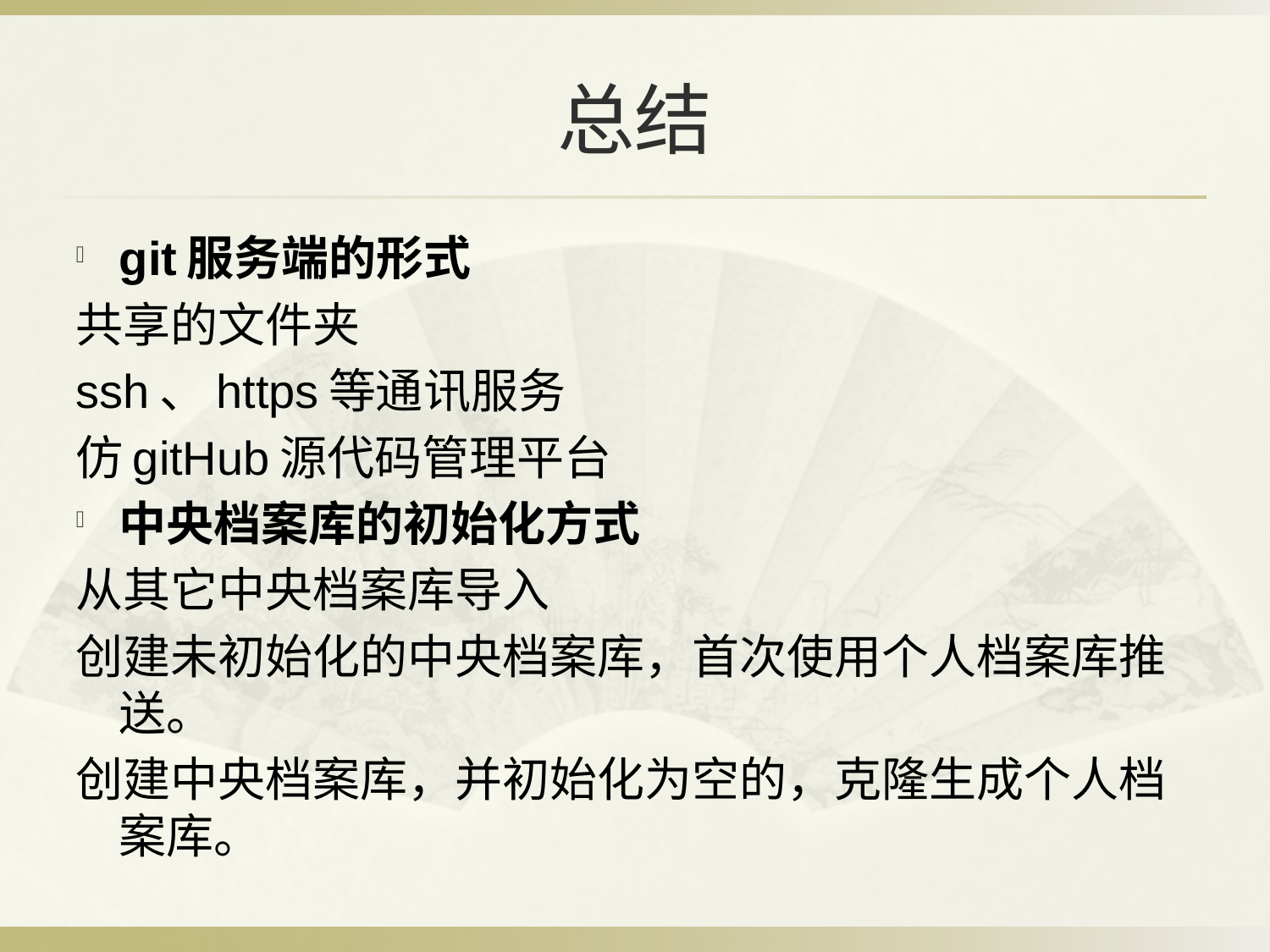

# 总结
git服务端的形式
共享的文件夹
ssh、https等通讯服务
仿gitHub源代码管理平台
中央档案库的初始化方式
从其它中央档案库导入
创建未初始化的中央档案库，首次使用个人档案库推送。
创建中央档案库，并初始化为空的，克隆生成个人档案库。